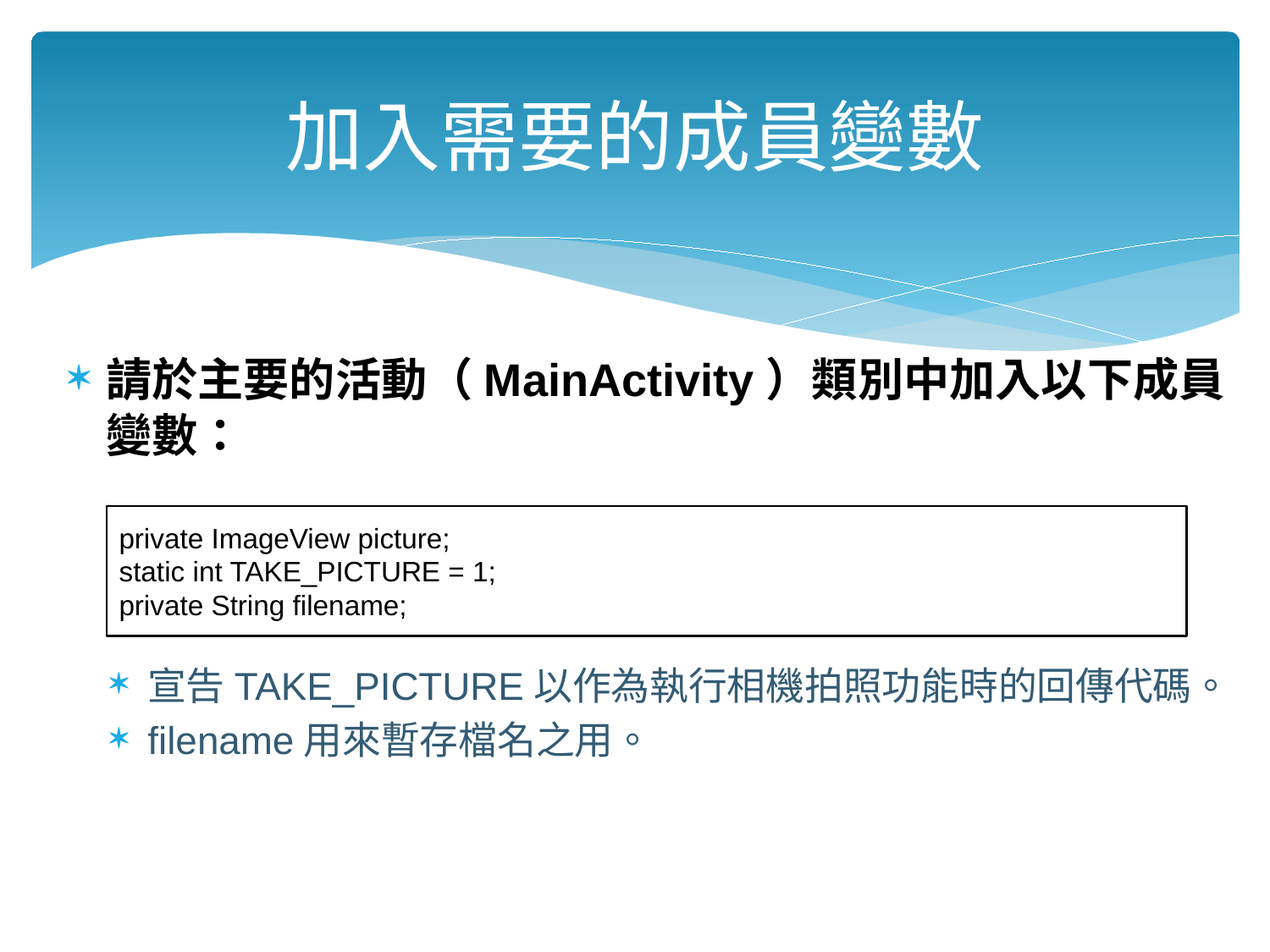

# 加入需要的成員變數
請於主要的活動（MainActivity）類別中加入以下成員變數：

宣告TAKE_PICTURE以作為執行相機拍照功能時的回傳代碼。
filename用來暫存檔名之用。
private ImageView picture;
static int TAKE_PICTURE = 1;
private String filename;